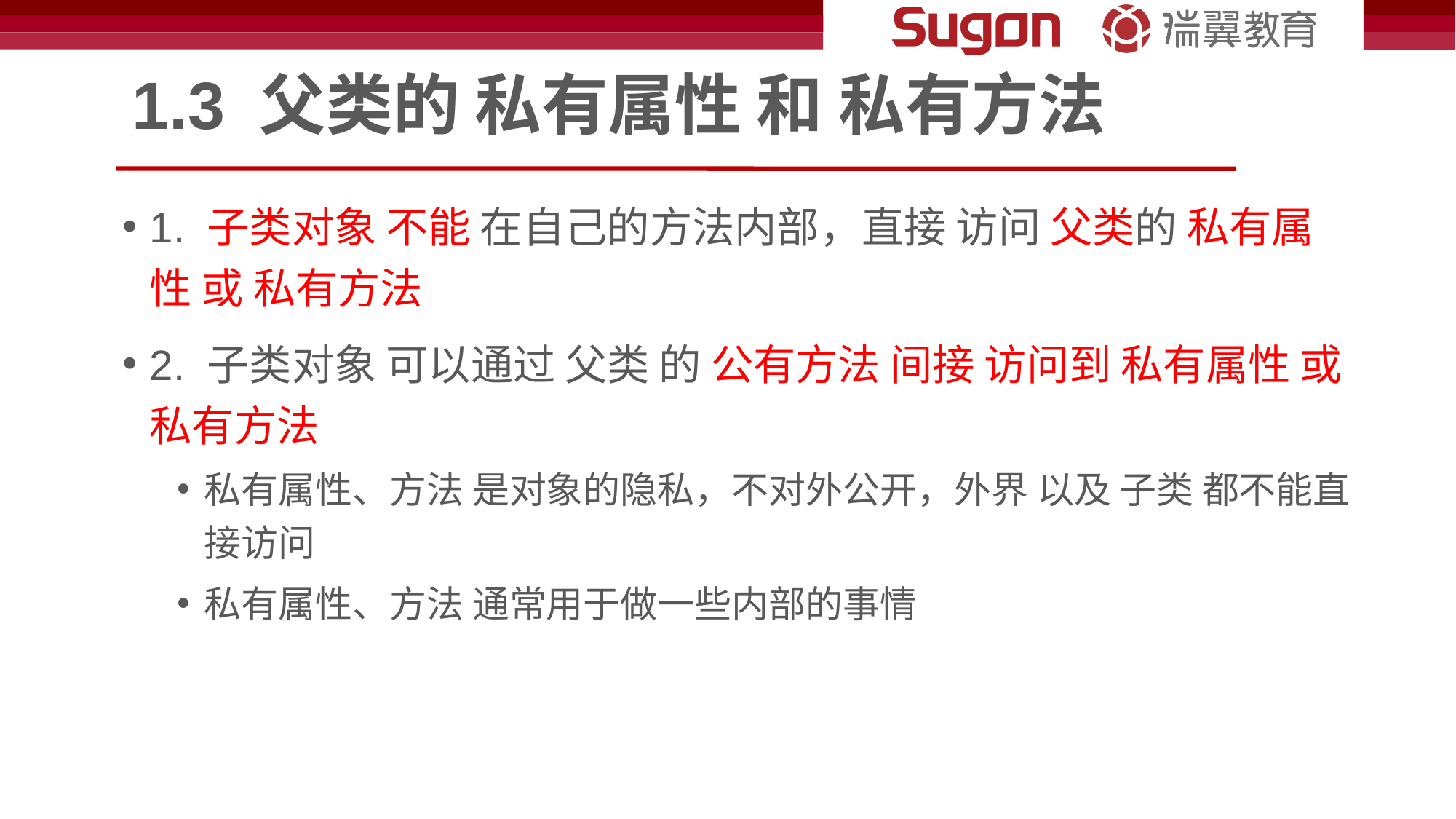

# 1.3 父类的 私有属性 和 私有方法
1. 子类对象 不能 在自己的方法内部，直接 访问 父类的 私有属性 或 私有方法
2. 子类对象 可以通过 父类 的 公有方法 间接 访问到 私有属性 或 私有方法
私有属性、方法 是对象的隐私，不对外公开，外界 以及 子类 都不能直接访问
私有属性、方法 通常用于做一些内部的事情